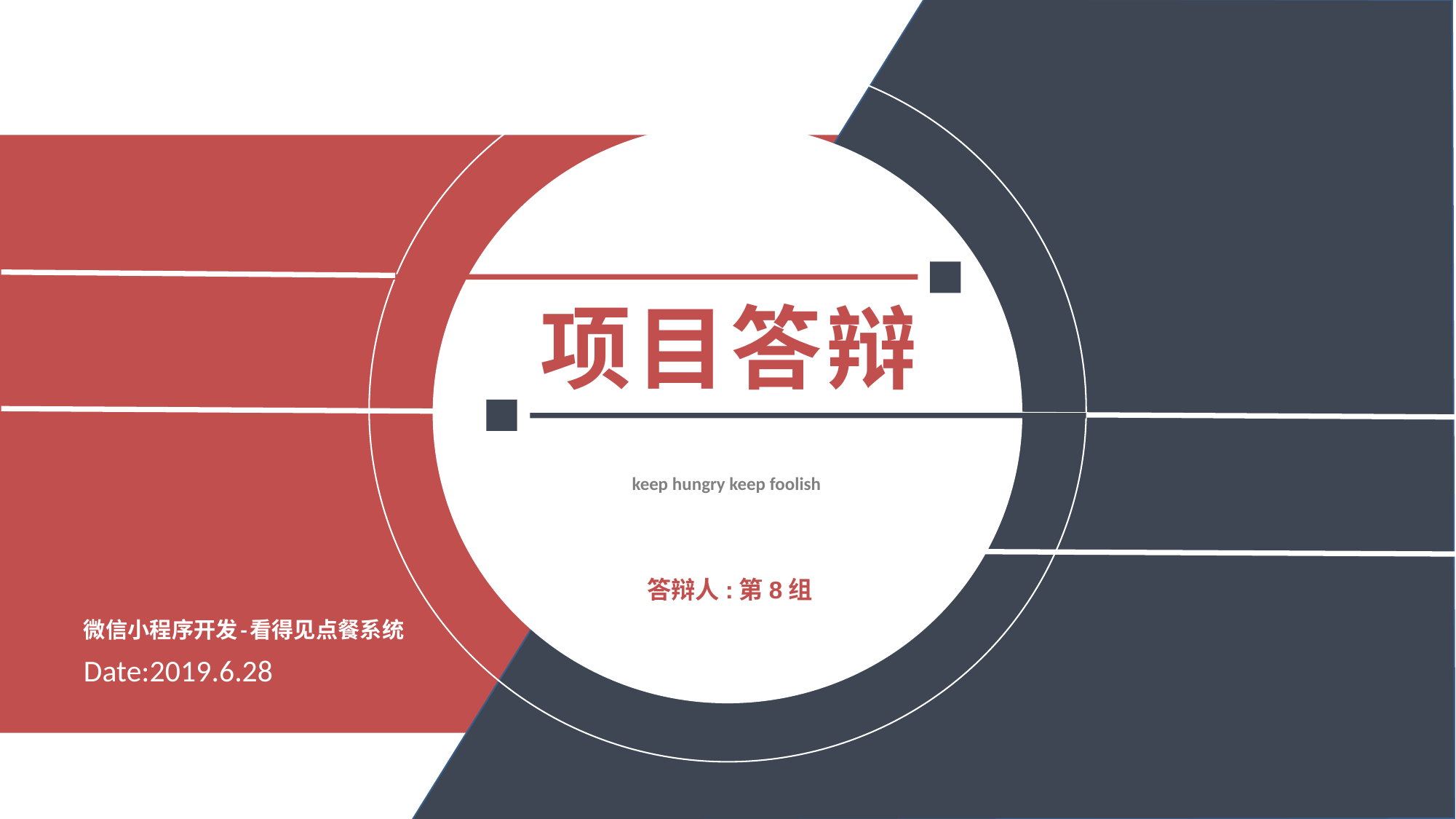

项目答辩

keep hungry keep foolish
答辩人:第8组
微信小程序开发-看得见点餐系统
Date:2019.6.28